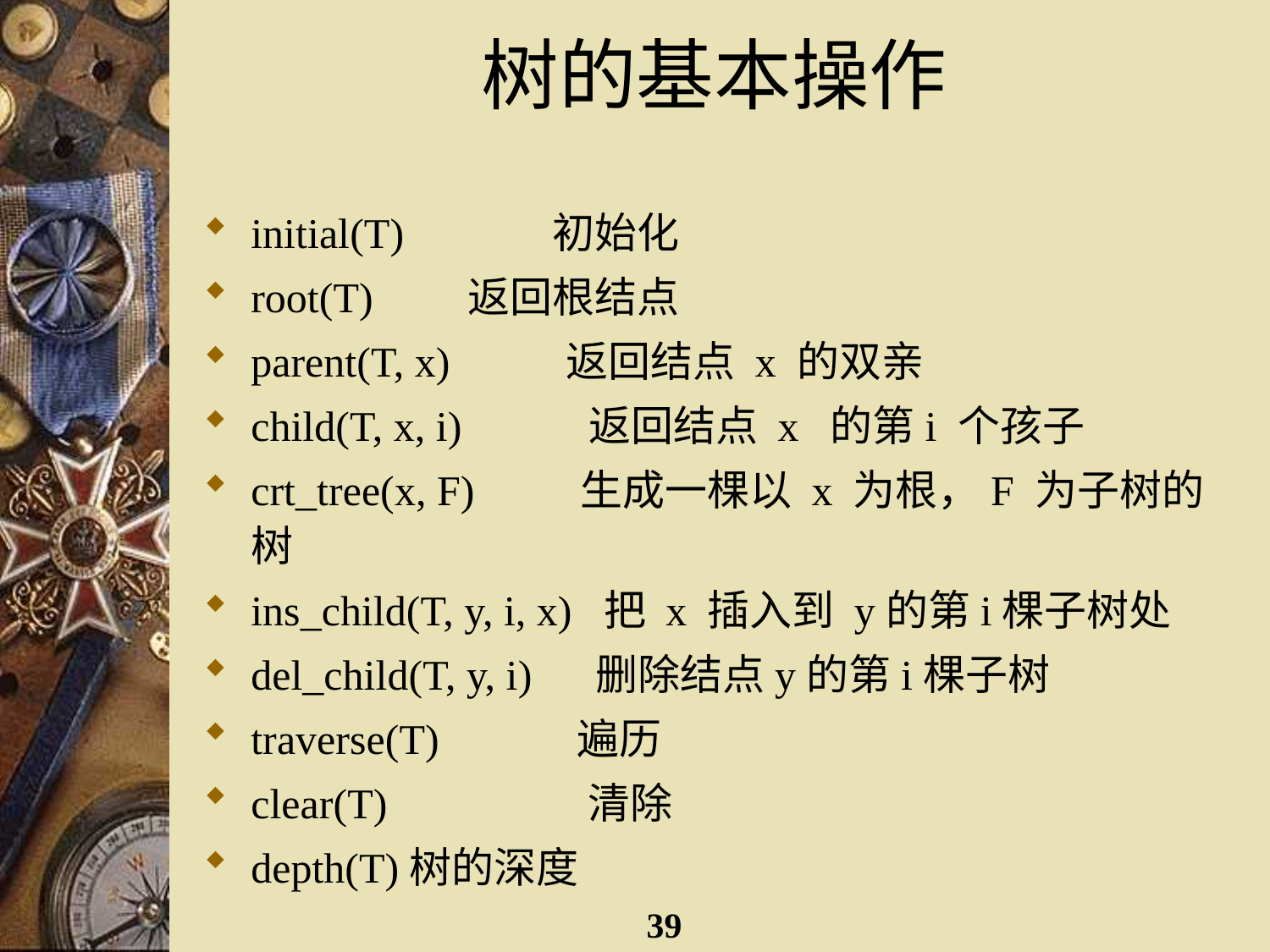

# 树的基本操作
initial(T)             初始化
root(T)        返回根结点
parent(T, x)          返回结点 x 的双亲
child(T, x, i)           返回结点 x  的第i 个孩子
crt_tree(x, F)         生成一棵以 x 为根，F 为子树的树
ins_child(T, y, i, x)  把 x 插入到 y的第i棵子树处
del_child(T, y, i)     删除结点y的第i棵子树
traverse(T)            遍历
clear(T)                  清除
depth(T)树的深度